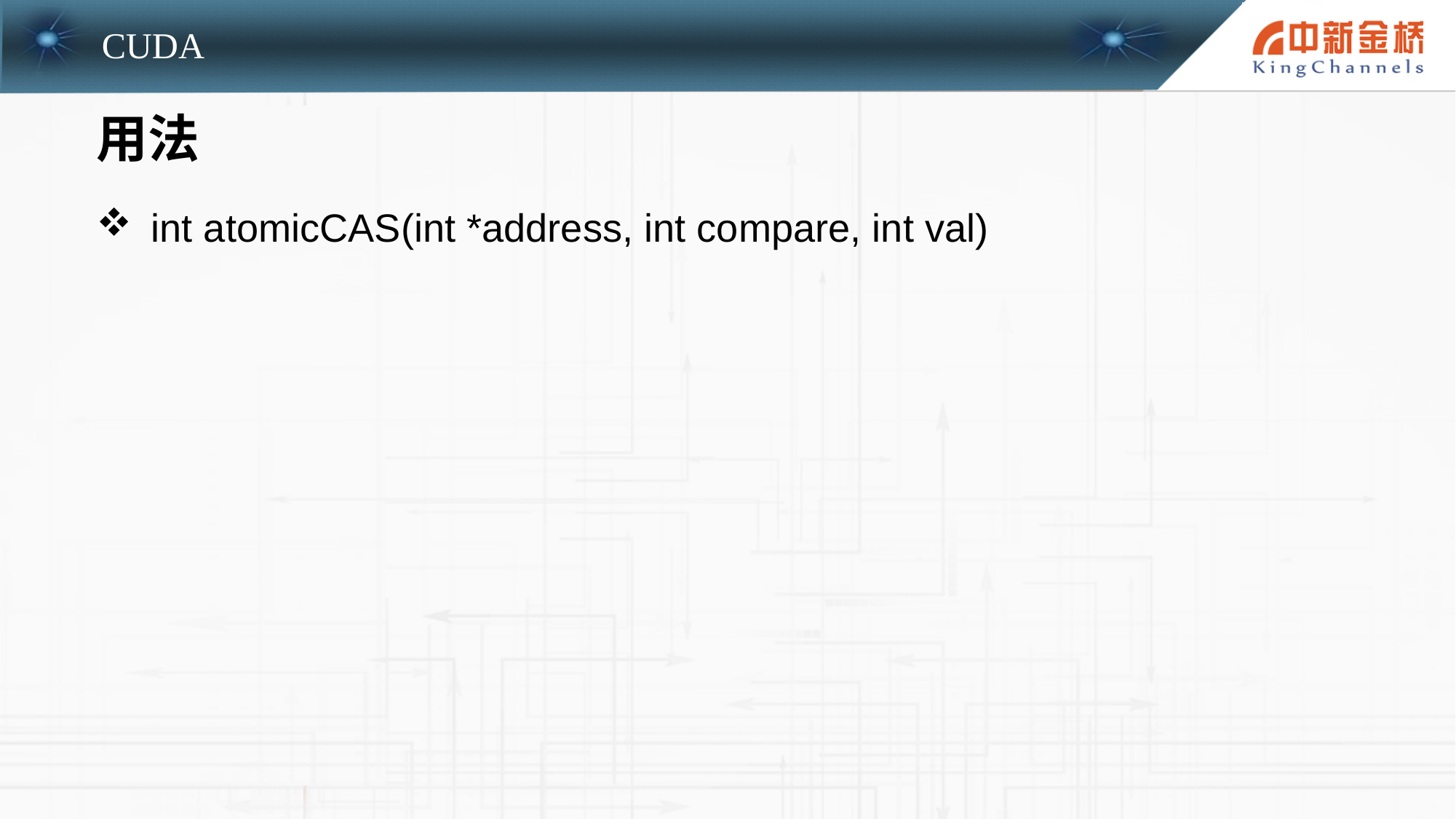

用法
int atomicCAS(int *address, int compare, int val)